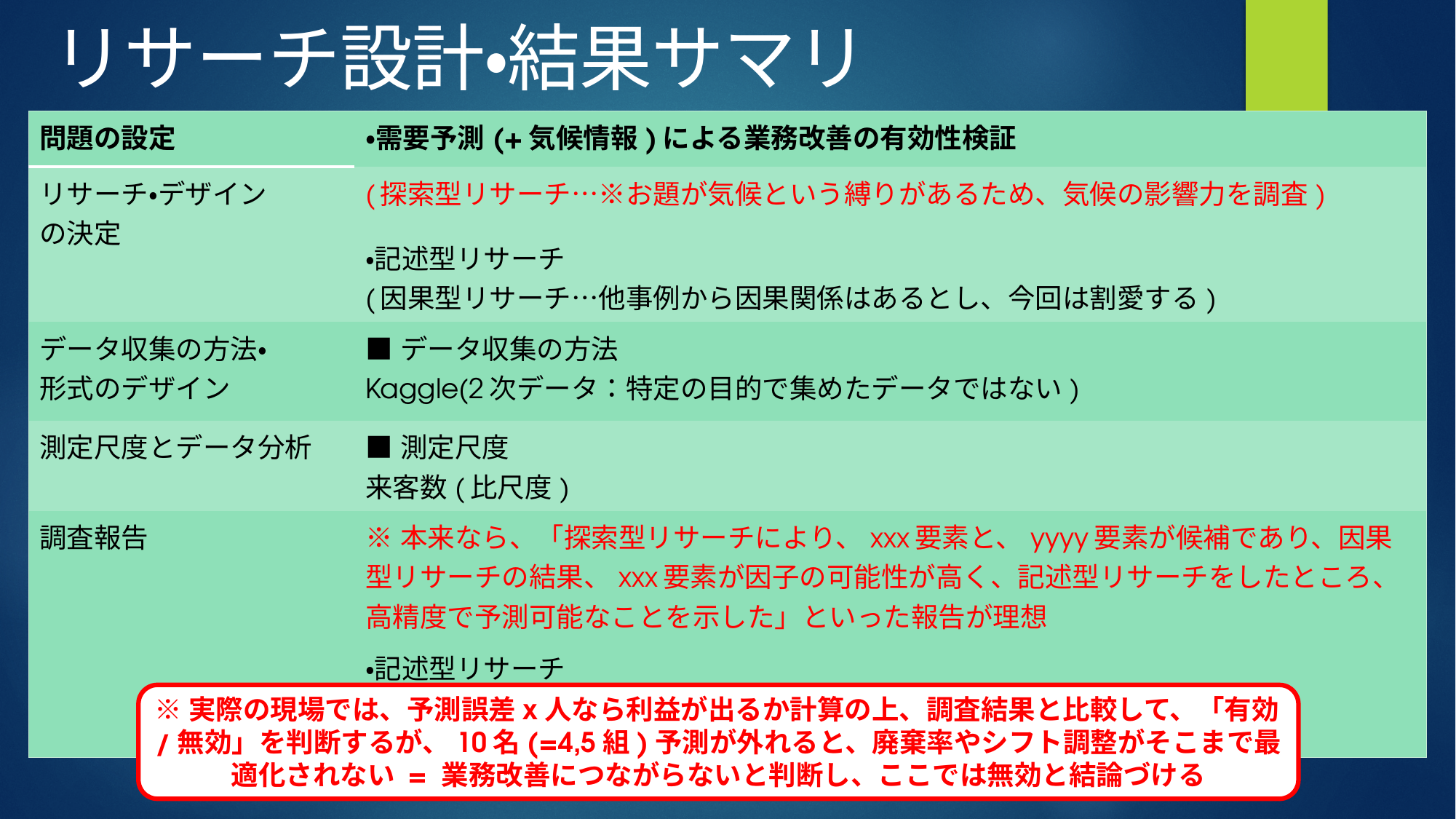

リサーチ設計・結果サマリ
| 問題の設定 | ・需要予測(+気候情報)による業務改善の有効性検証 |
| --- | --- |
| リサーチ・デザイン の決定 | (探索型リサーチ…※お題が気候という縛りがあるため、気候の影響力を調査) ・記述型リサーチ (因果型リサーチ…他事例から因果関係はあるとし、今回は割愛する) |
| データ収集の方法・ 形式のデザイン | ■データ収集の方法 Kaggle(2次データ：特定の目的で集めたデータではない) |
| 測定尺度とデータ分析 | ■測定尺度 来客数(比尺度) |
| 調査報告 | ※本来なら、「探索型リサーチにより、xxx要素と、yyyy要素が候補であり、因果型リサーチの結果、xxx要素が因子の可能性が高く、記述型リサーチをしたところ、高精度で予測可能なことを示した」といった報告が理想 ・記述型リサーチ →XGBoostアルゴリズムで予測したところ、 RMSE:10人/日で予測可能 |
※実際の現場では、予測誤差x人なら利益が出るか計算の上、調査結果と比較して、「有効/無効」を判断するが、10名(=4,5組)予測が外れると、廃棄率やシフト調整がそこまで最適化されない = 業務改善につながらないと判断し、ここでは無効と結論づける